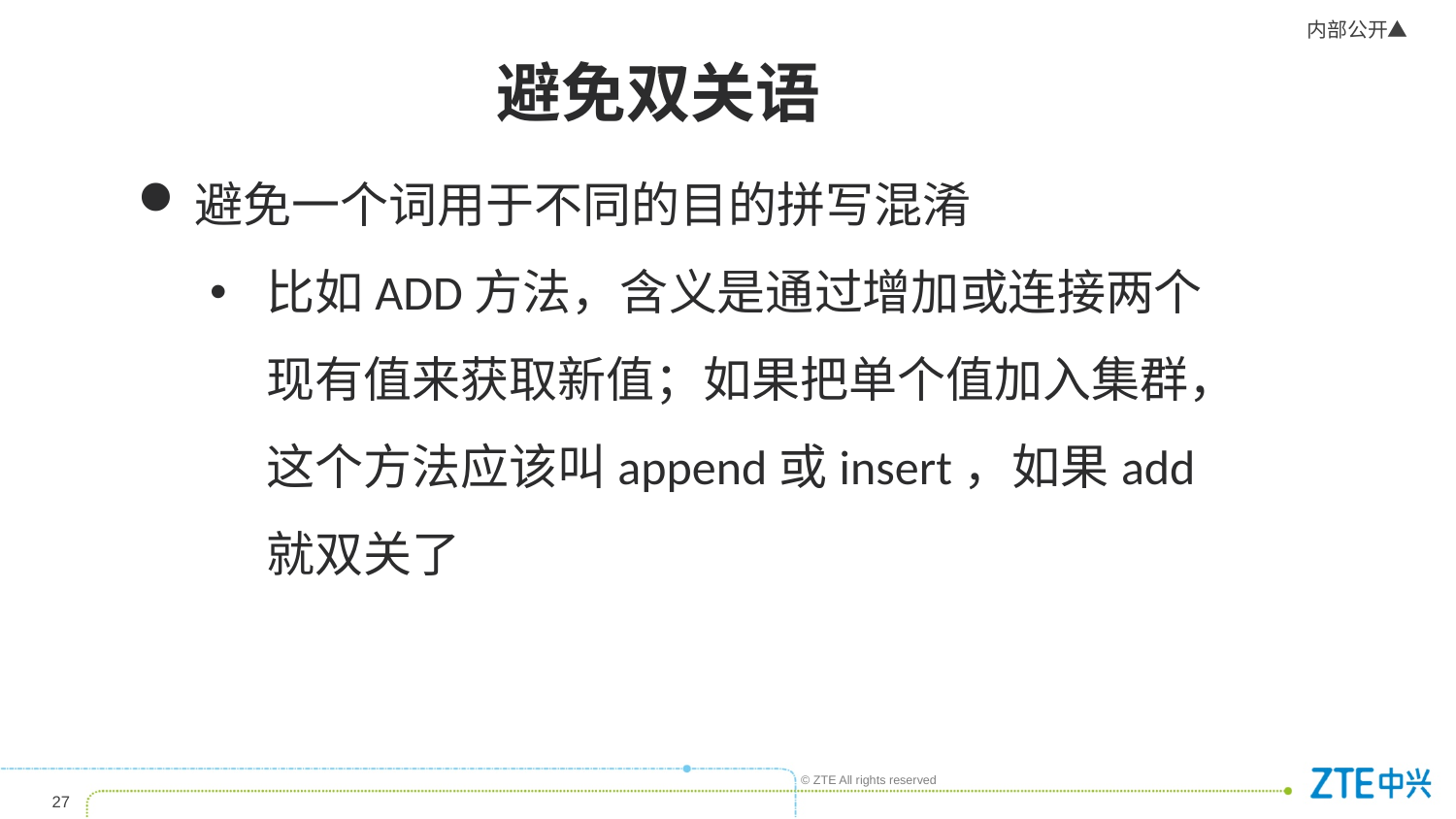

避免双关语
避免一个词用于不同的目的拼写混淆
比如ADD方法，含义是通过增加或连接两个现有值来获取新值；如果把单个值加入集群，这个方法应该叫append或insert，如果add就双关了